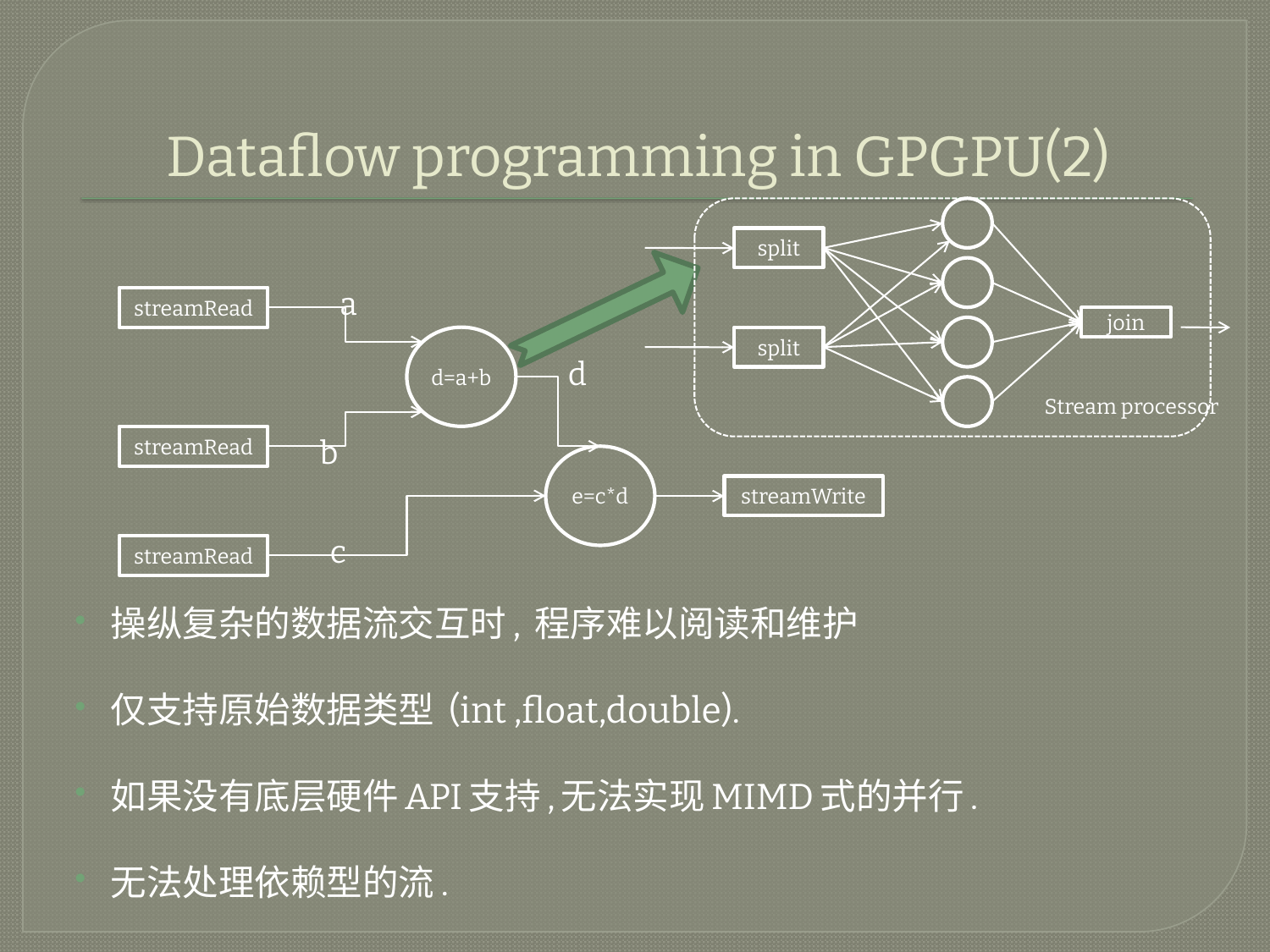

# Dataflow programming in GPGPU(2)

split

join

split

Stream processor
a
streamRead
d=a+b
d
streamRead
b
e=c*d
streamWrite
c
streamRead

操纵复杂的数据流交互时, 程序难以阅读和维护

仅支持原始数据类型 (int ,float,double).

如果没有底层硬件API支持,无法实现MIMD式的并行.

无法处理依赖型的流.